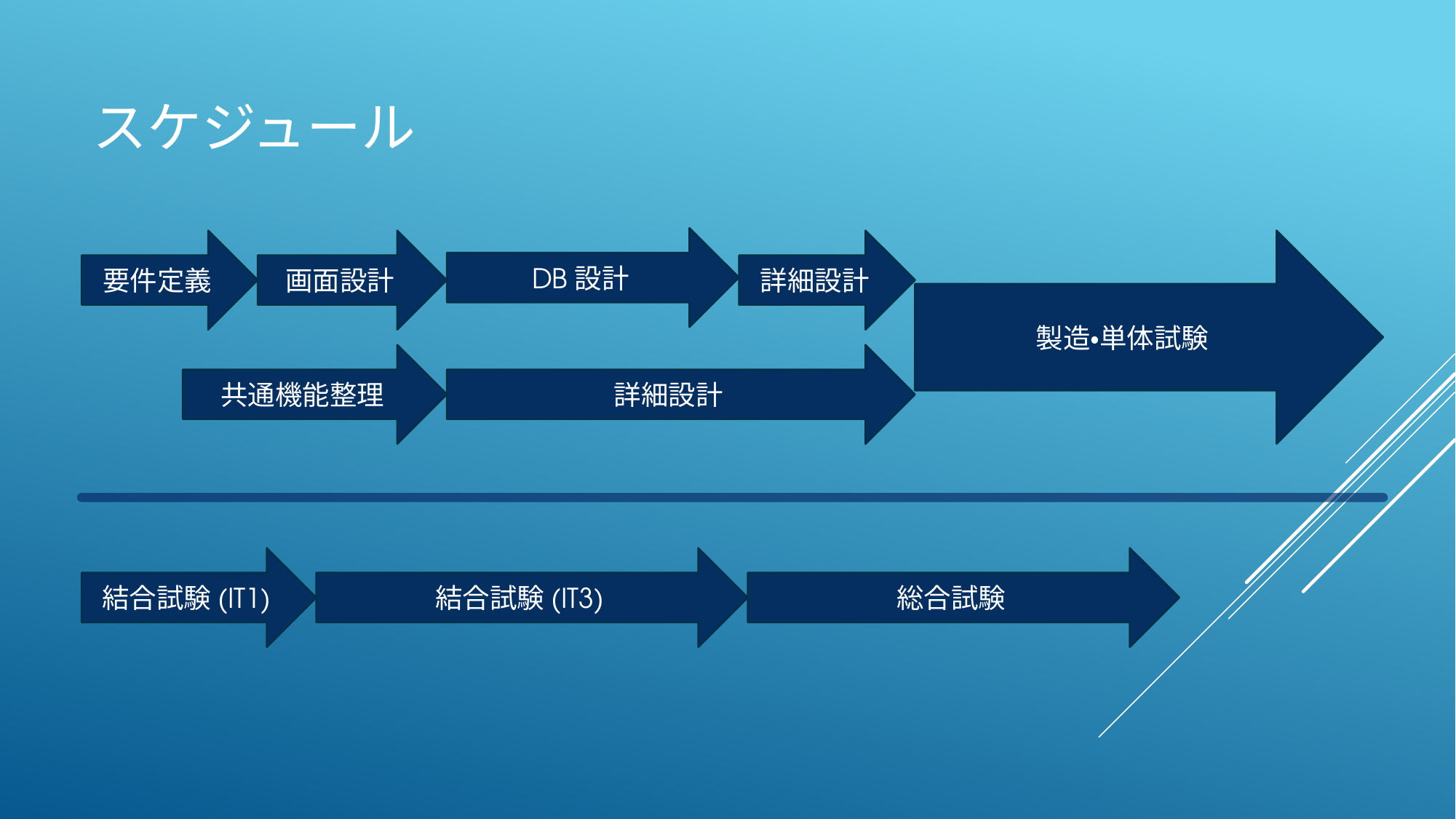

# スケジュール
DB設計
詳細設計
製造・単体試験
画面設計
要件定義
共通機能整理
詳細設計
結合試験(IT3)
総合試験
結合試験(IT1)